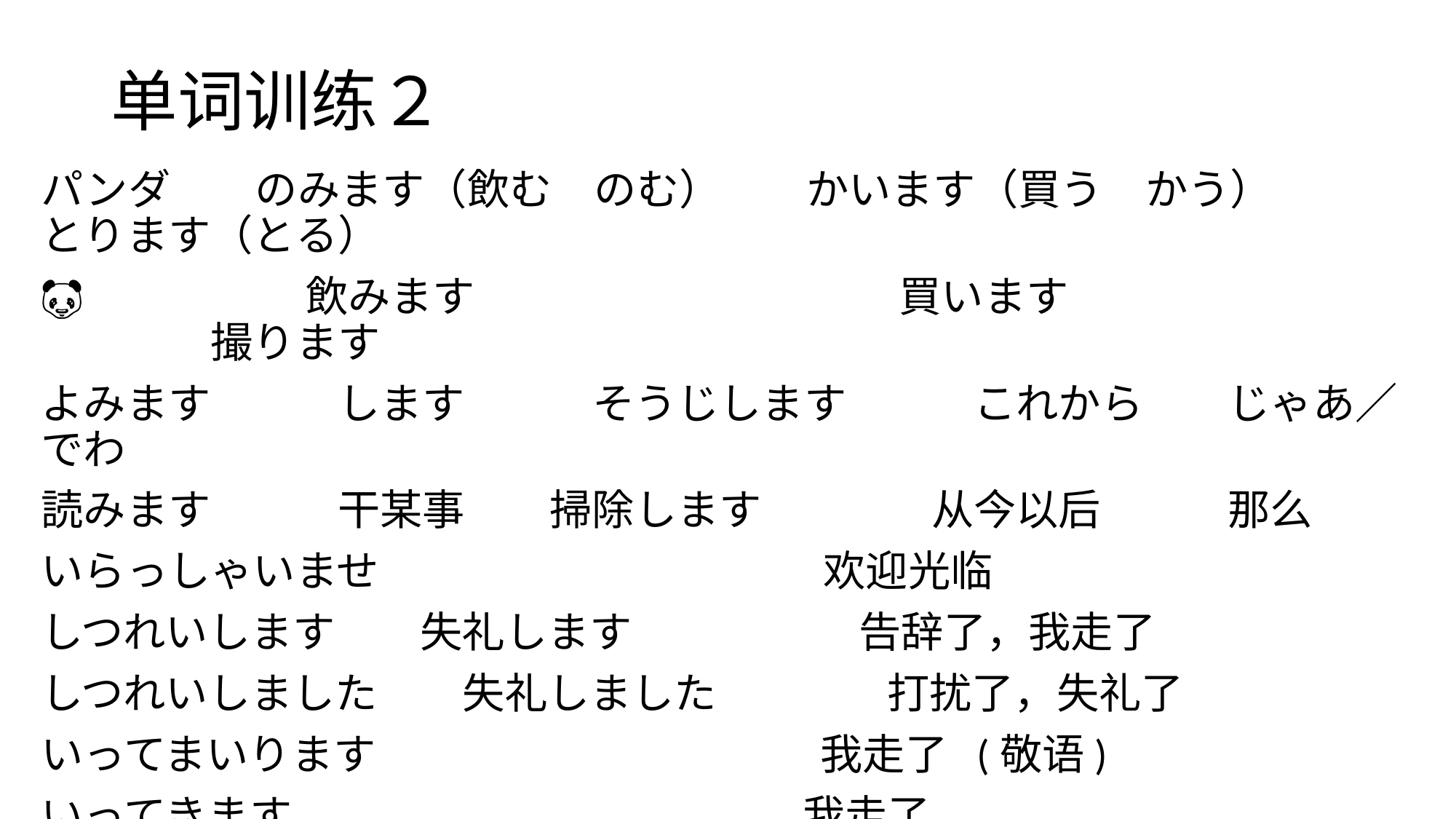

# 单词训练２
パンダ　　のみます（飲む　のむ）　　かいます（買う　かう）　　　とります（とる）
🐼　　　　　飲みます　　　　　　　　　　買います　　　　　　　　　　　　撮ります
よみます　　　します　　　そうじします　　　これから　　じゃあ／でわ
読みます　　　干某事　　掃除します　　　　从今以后　　　那么
いらっしゃいませ                                               欢迎光临
しつれいします　　失礼します                        告辞了，我走了
しつれいしました　　失礼しました                  打扰了，失礼了
いってまいります                                               我走了  (敬语)
いってきます                                                      我走了
いってらっしゃい　　　                                       你走好